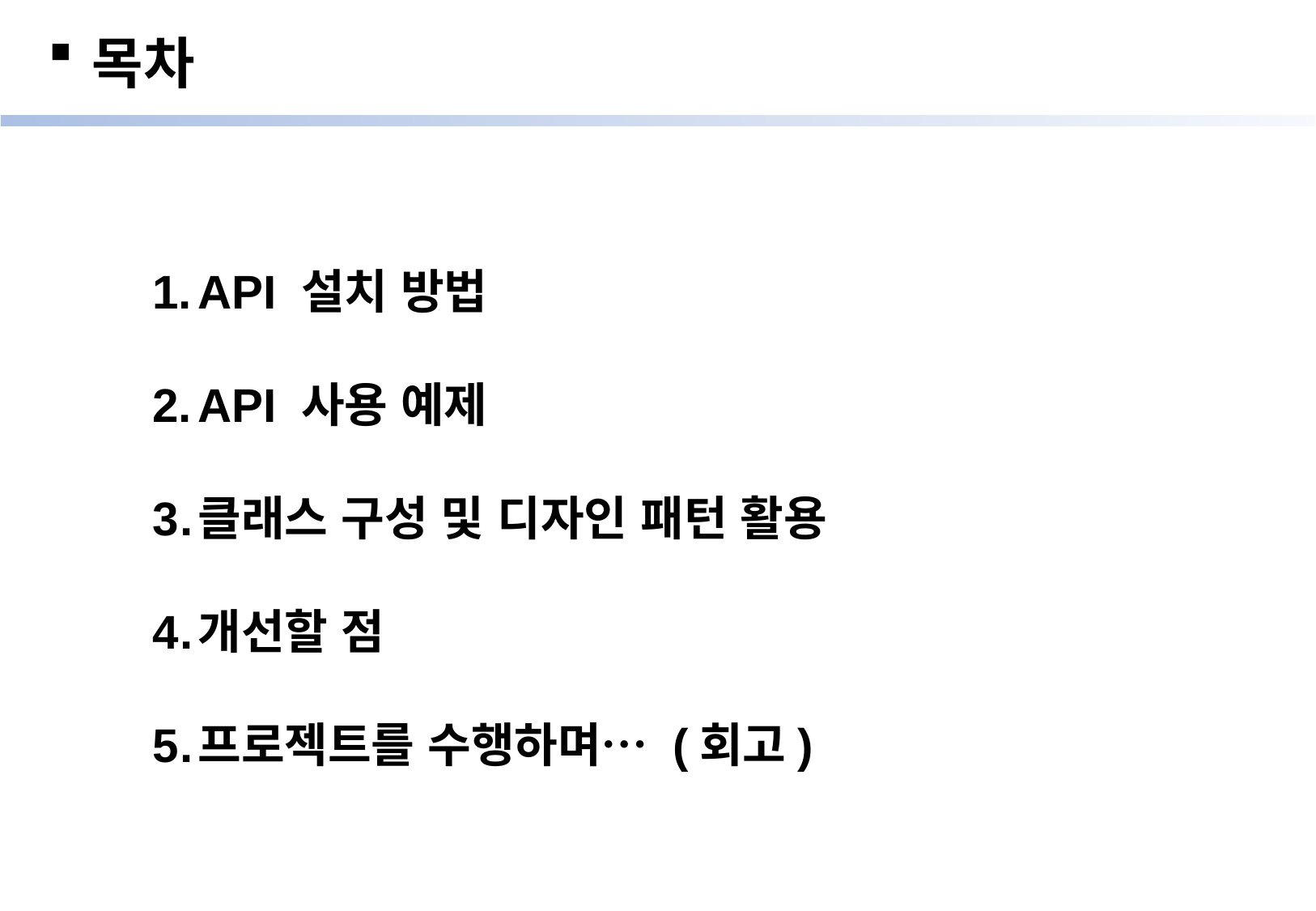

목차
API 설치 방법
API 사용 예제
클래스 구성 및 디자인 패턴 활용
개선할 점
프로젝트를 수행하며… (회고)